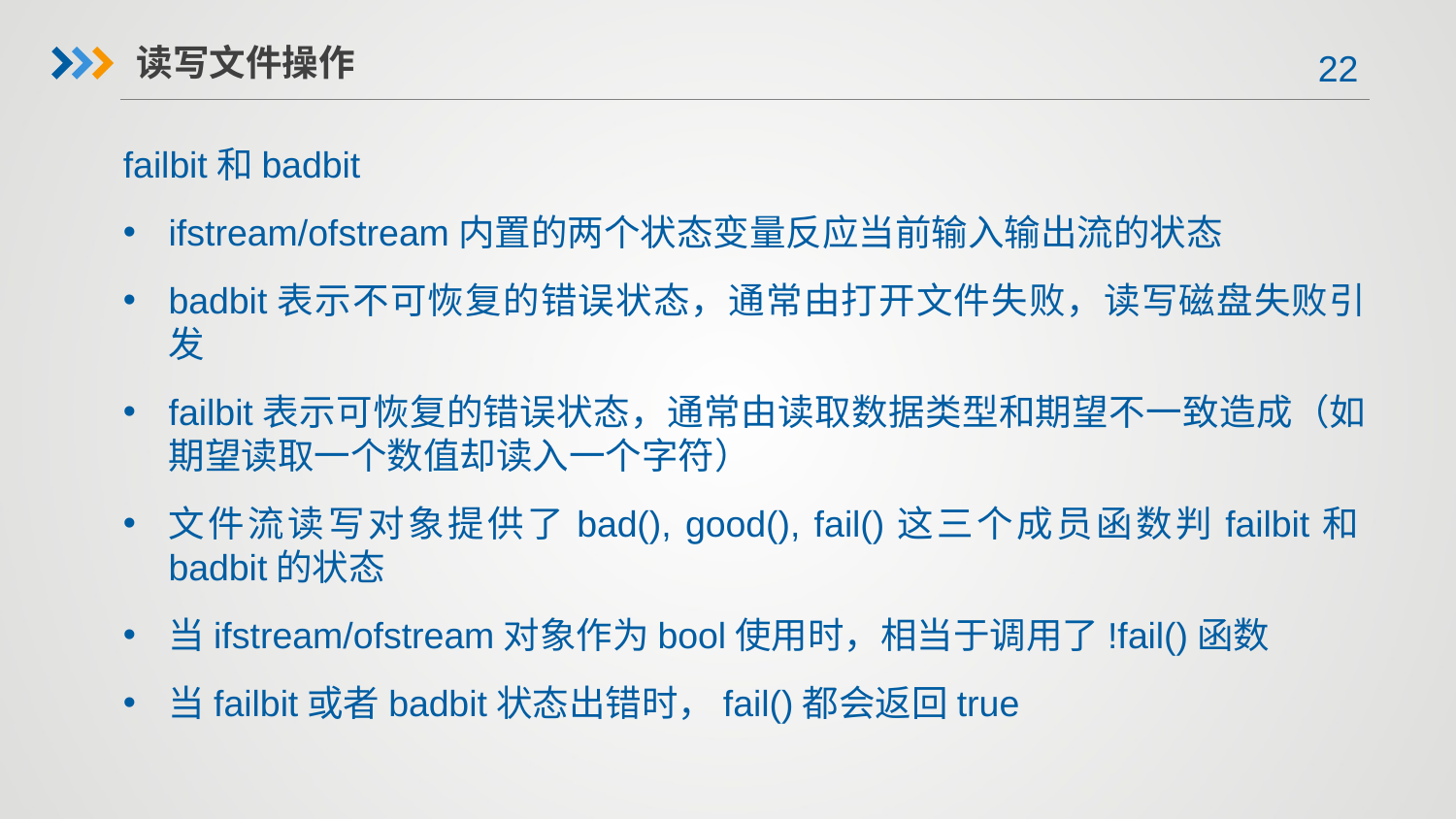

读写文件操作
failbit和badbit
ifstream/ofstream内置的两个状态变量反应当前输入输出流的状态
badbit表示不可恢复的错误状态，通常由打开文件失败，读写磁盘失败引发
failbit表示可恢复的错误状态，通常由读取数据类型和期望不一致造成（如期望读取一个数值却读入一个字符）
文件流读写对象提供了bad(), good(), fail()这三个成员函数判failbit和badbit的状态
当ifstream/ofstream对象作为bool使用时，相当于调用了!fail()函数
当failbit或者badbit状态出错时，fail()都会返回true